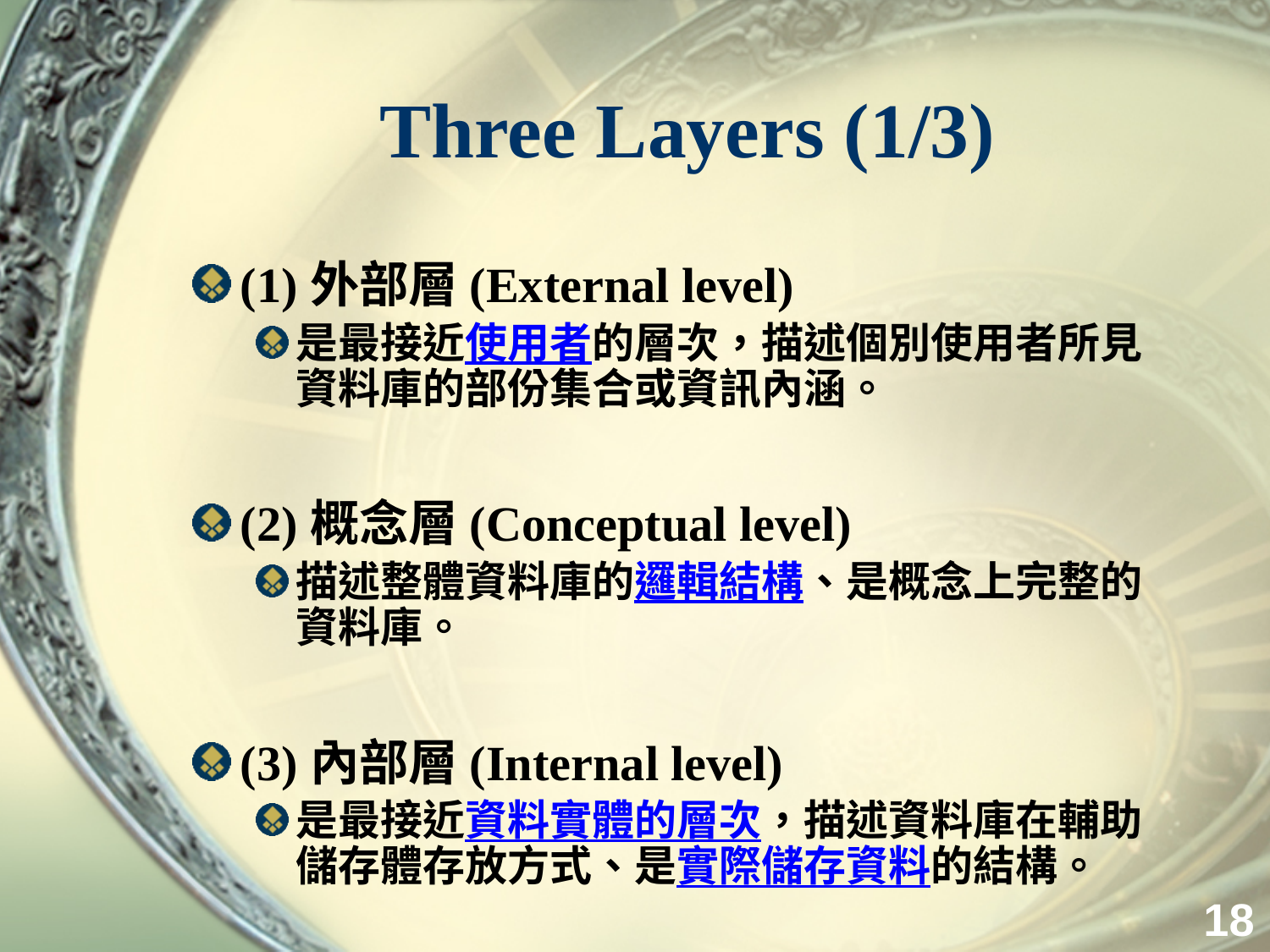

# Three Layers (1/3)
(1)外部層(External level)
是最接近使用者的層次，描述個別使用者所見資料庫的部份集合或資訊內涵。

(2)概念層(Conceptual level)
描述整體資料庫的邏輯結構、是概念上完整的資料庫。

(3)內部層(Internal level)
是最接近資料實體的層次，描述資料庫在輔助儲存體存放方式、是實際儲存資料的結構。
18